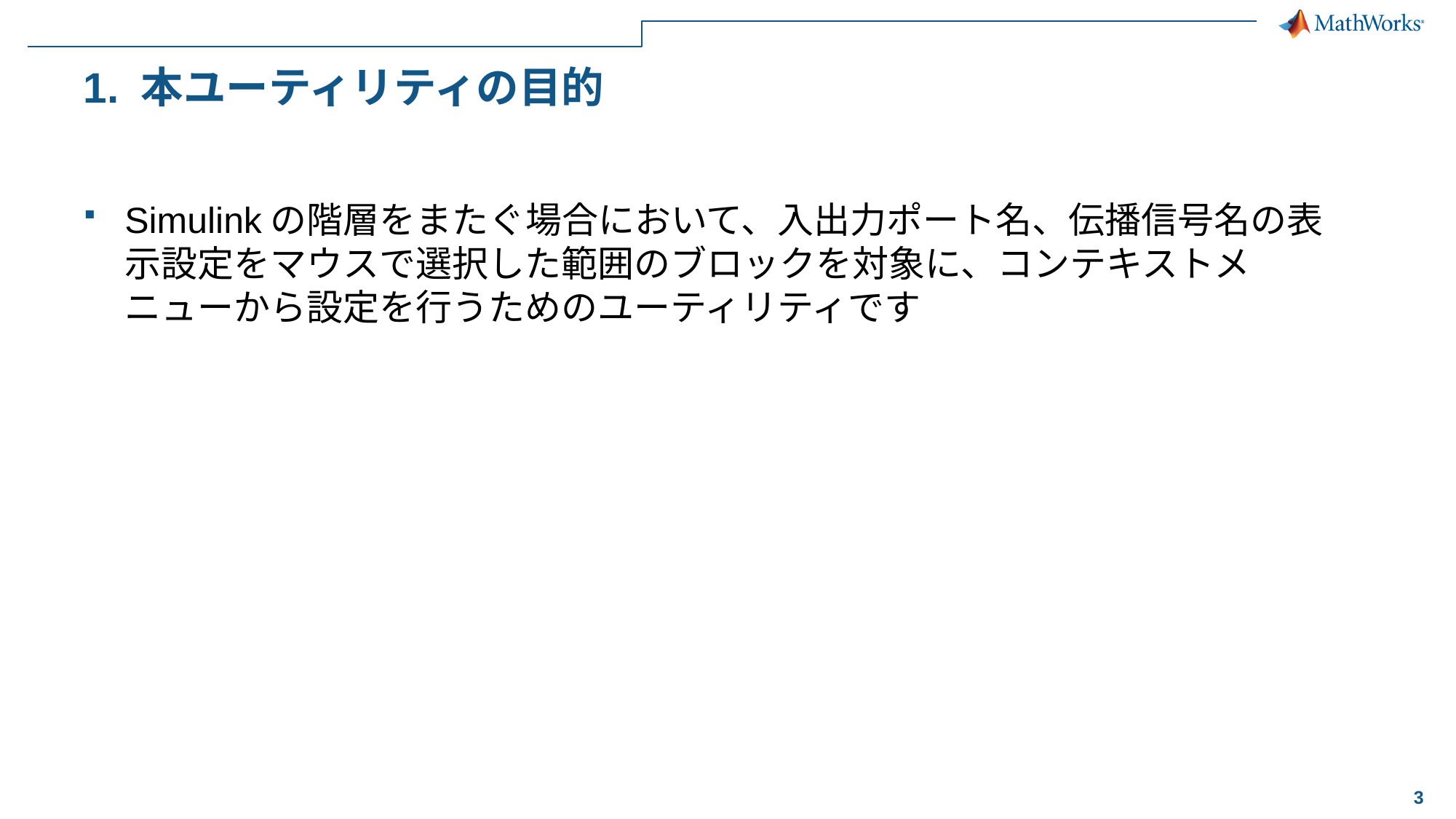

# 1. 本ユーティリティの目的
Simulinkの階層をまたぐ場合において、入出力ポート名、伝播信号名の表示設定をマウスで選択した範囲のブロックを対象に、コンテキストメニューから設定を行うためのユーティリティです